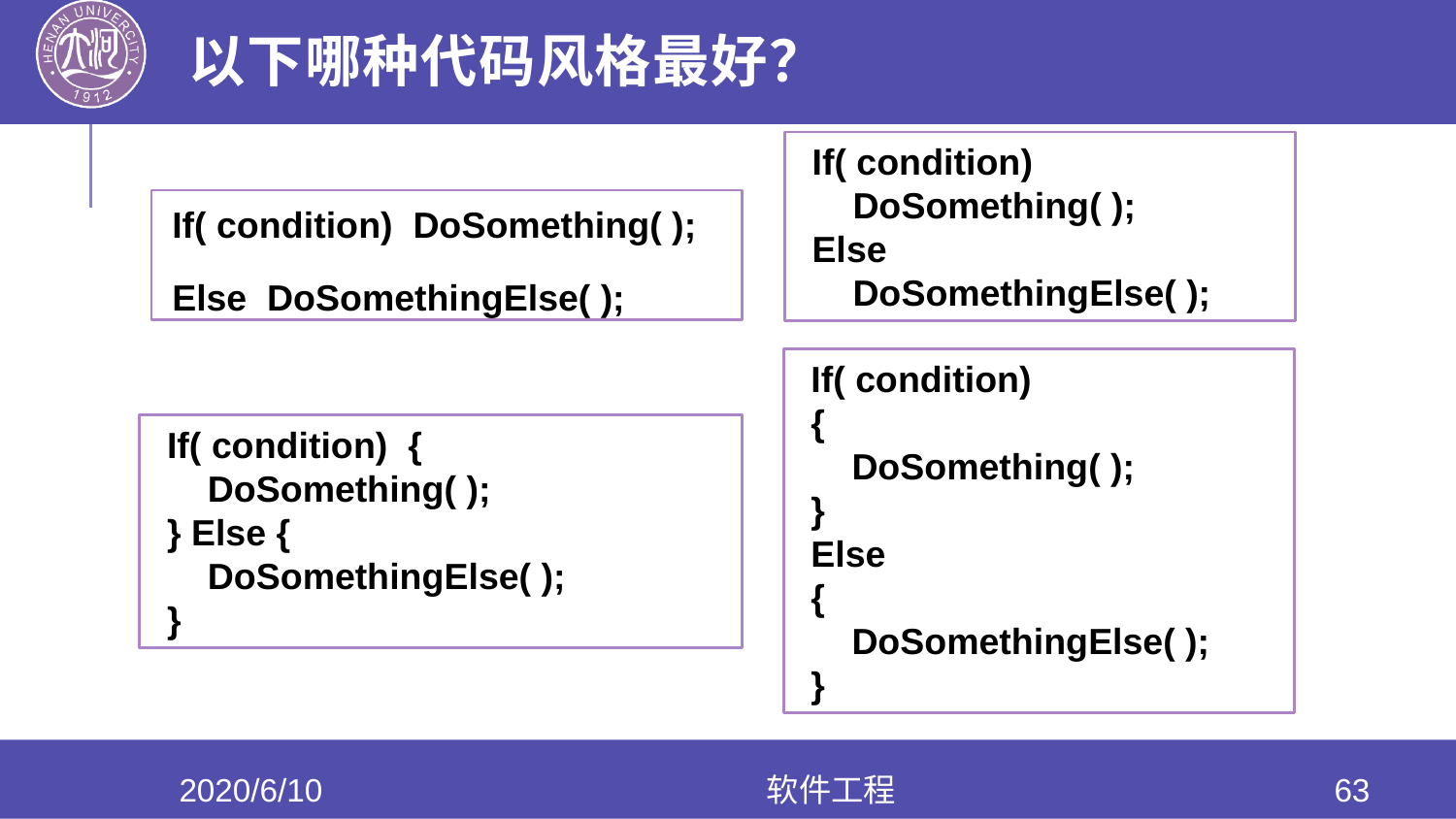

# 以下哪种代码风格最好？
If( condition)
    DoSomething( );
Else
    DoSomethingElse( );
If( condition)  DoSomething( );
Else  DoSomethingElse( );
If( condition)
{
    DoSomething( );
}
Else
{
    DoSomethingElse( );
}
If( condition)  {
    DoSomething( );
} Else {
    DoSomethingElse( );
}
2020/6/10
软件工程
63